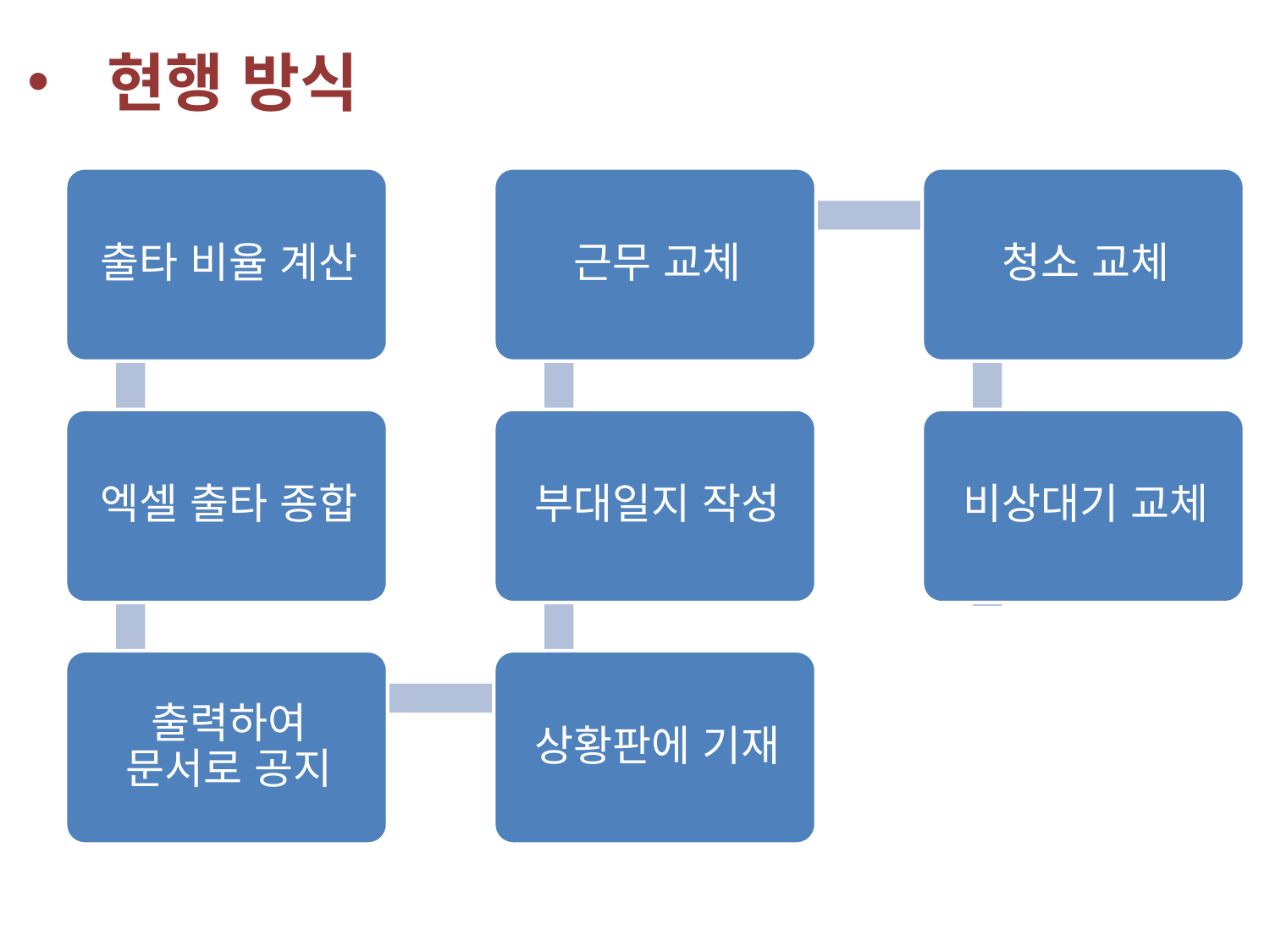

현행 방식
출타 비율 계산
엑셀 출타 종합
출력하여 문서로 공지
상황판에 기재
부대일지 작성
근무 교체
청소 교체
비상대기 교체
만약 휴가 일정 바뀌면..??